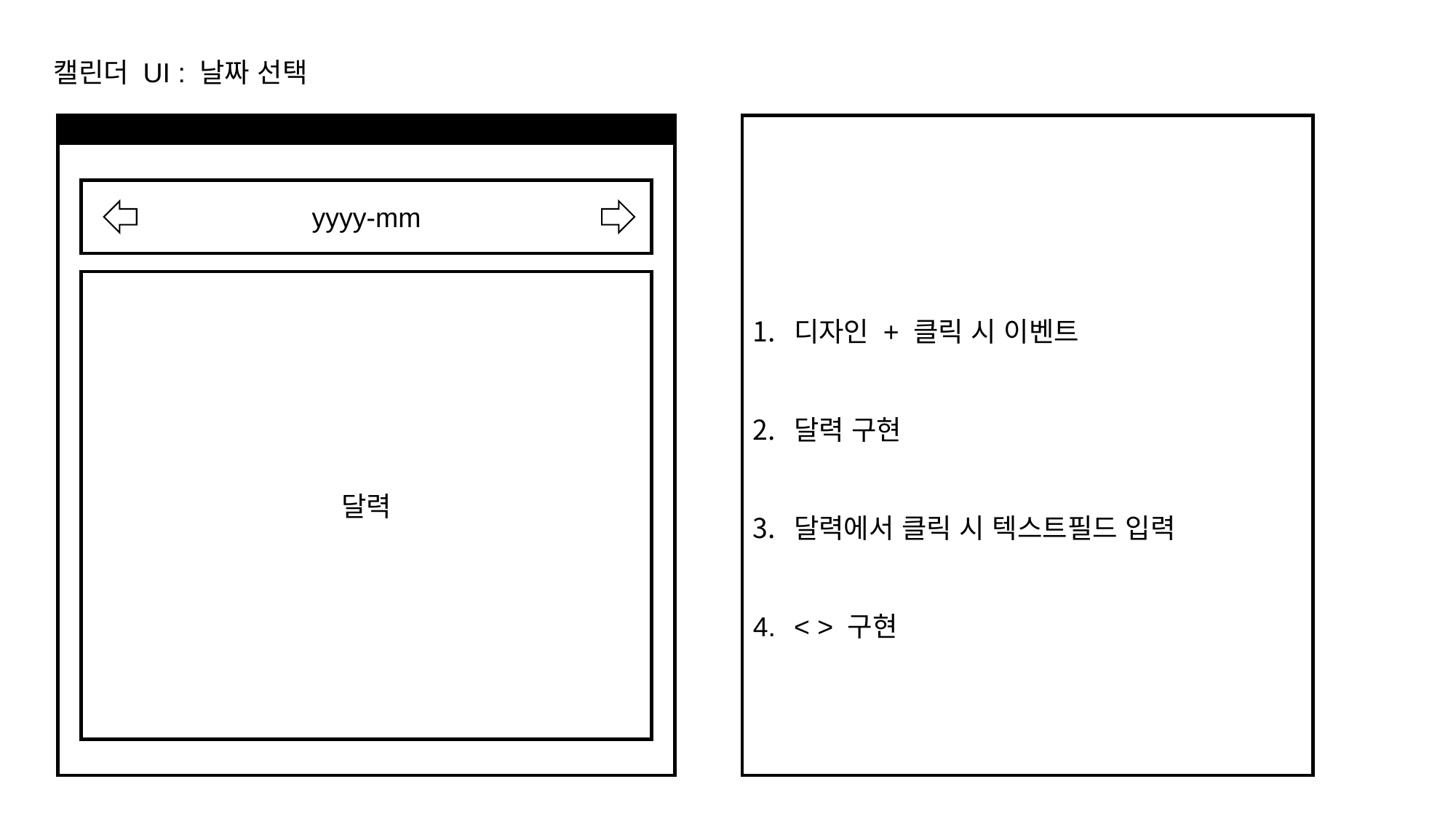

캘린더 UI : 날짜 선택
디자인 + 클릭 시 이벤트
달력 구현
달력에서 클릭 시 텍스트필드 입력
< > 구현

yyyy-mm

달력